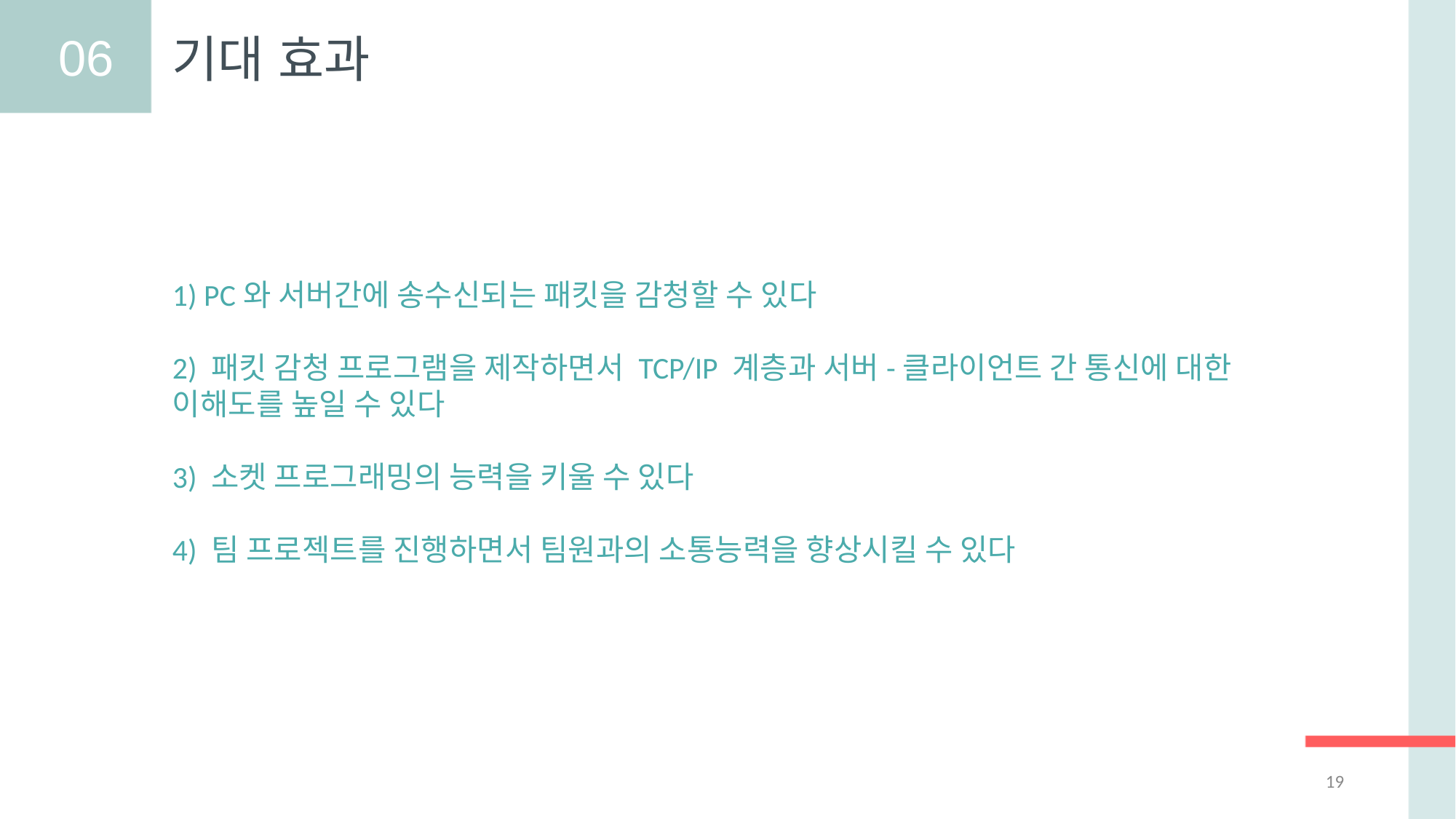

06
기대 효과
1) PC와 서버간에 송수신되는 패킷을 감청할 수 있다

2) 패킷 감청 프로그램을 제작하면서 TCP/IP 계층과 서버-클라이언트 간 통신에 대한 이해도를 높일 수 있다

3) 소켓 프로그래밍의 능력을 키울 수 있다

4) 팀 프로젝트를 진행하면서 팀원과의 소통능력을 향상시킬 수 있다
19